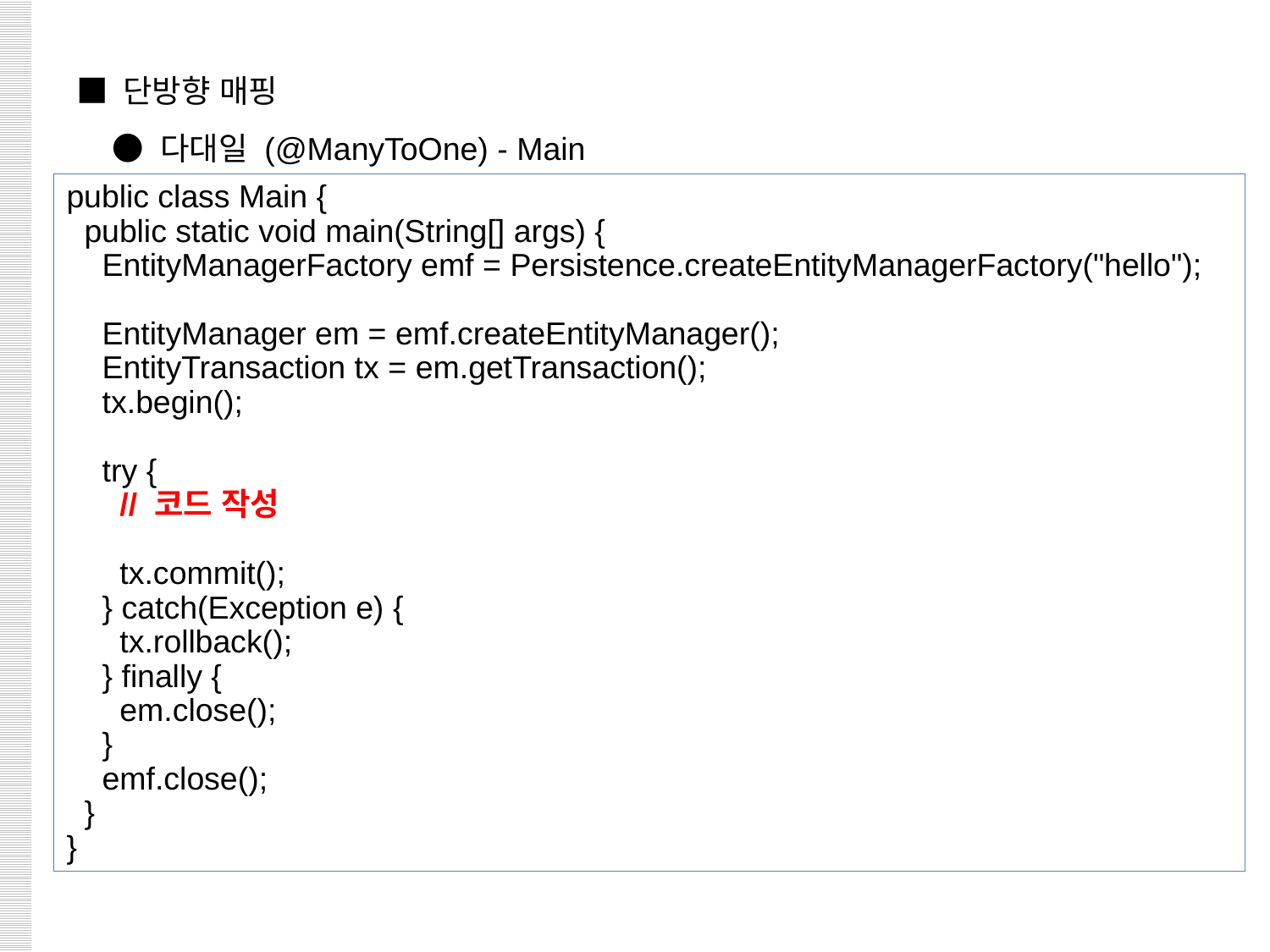

■ 단방향 매핑
    ● 다대일 (@ManyToOne) - Main
public class Main {
  public static void main(String[] args) {
    EntityManagerFactory emf = Persistence.createEntityManagerFactory("hello");

    EntityManager em = emf.createEntityManager();
    EntityTransaction tx = em.getTransaction();
    tx.begin();

    try {
      // 코드 작성

      tx.commit();
    } catch(Exception e) {
      tx.rollback();
    } finally {
      em.close();
    }
    emf.close();
  }
}